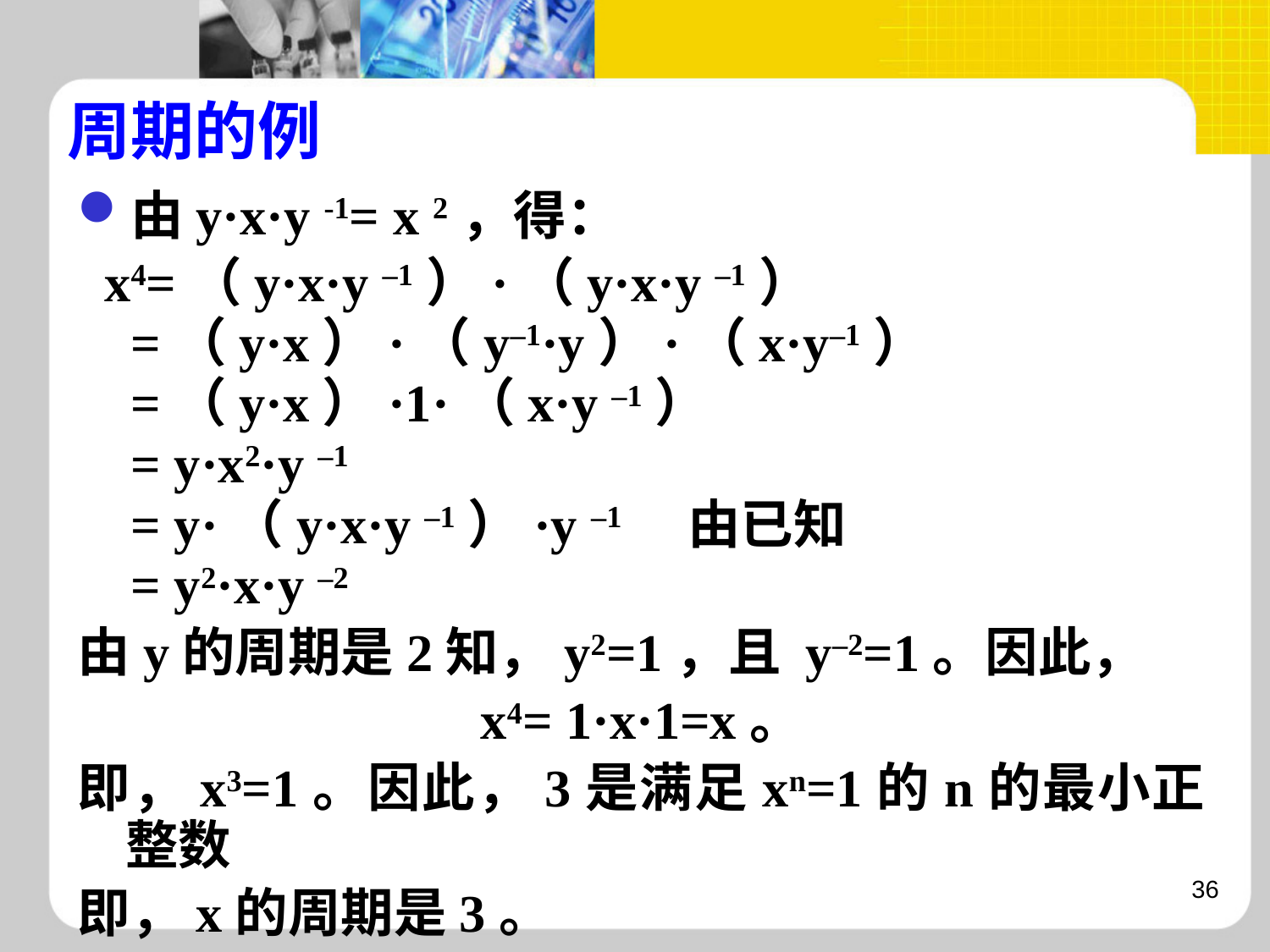

# 周期的例
由y·x·y -1= x 2，得：
  x4=（y·x·y –1）·（y·x·y –1）
    =（y·x）·（y–1·y）·（x·y–1）
    =（y·x）·1·（x·y –1）
    = y·x2·y –1
    = y·（y·x·y –1）·y –1    由已知
    = y2·x·y –2
由y的周期是2知，y2=1，且 y–2=1。因此，
x4= 1·x·1=x。
即，x3=1。因此，3是满足xn=1的n的最小正整数
即，x的周期是3。

36